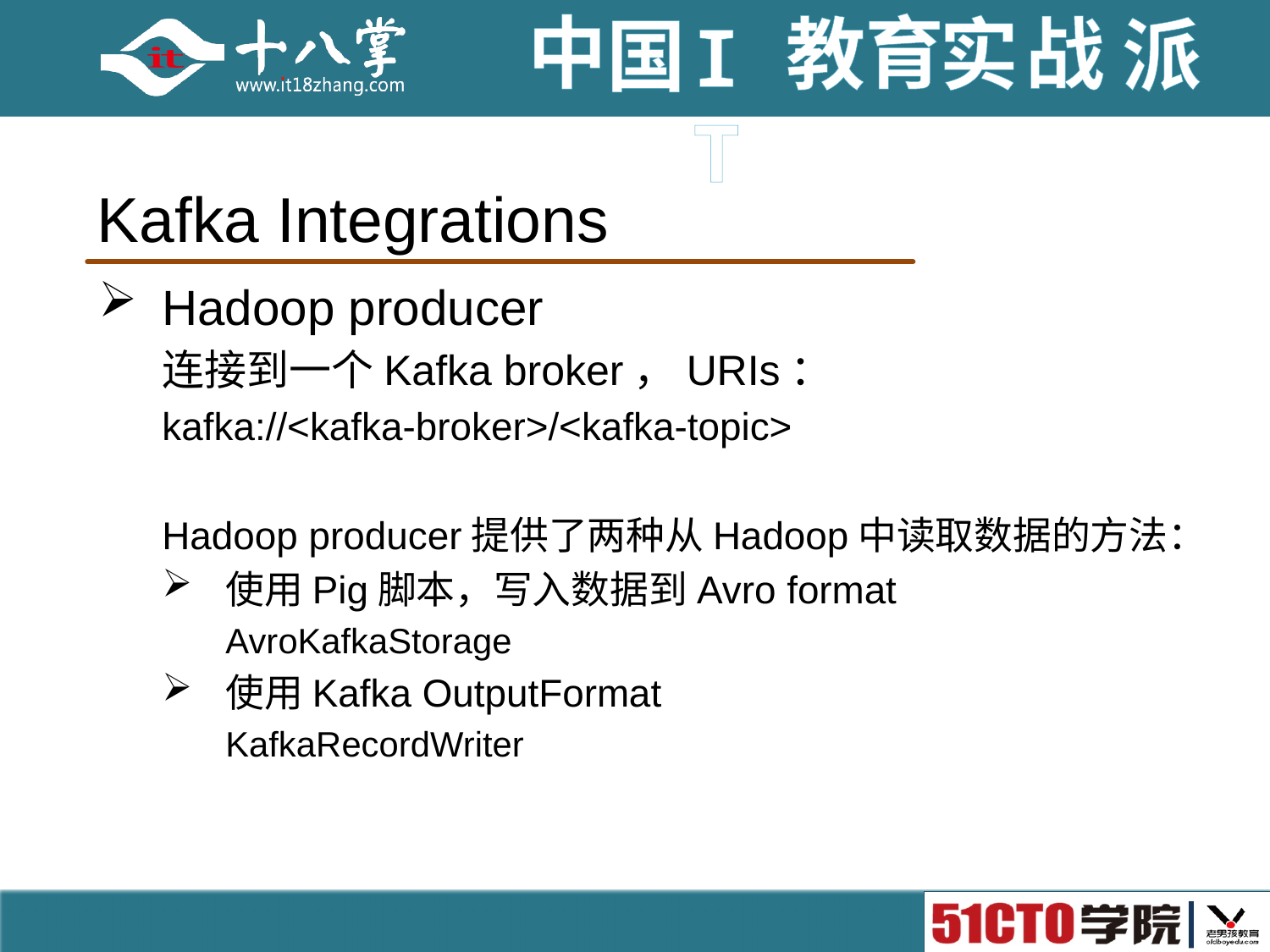

# Kafka Integrations
Hadoop producer
连接到一个Kafka broker，URIs：
kafka://<kafka-broker>/<kafka-topic>

Hadoop producer提供了两种从Hadoop中读取数据的方法：
使用Pig脚本，写入数据到Avro format
AvroKafkaStorage
使用Kafka OutputFormat
KafkaRecordWriter